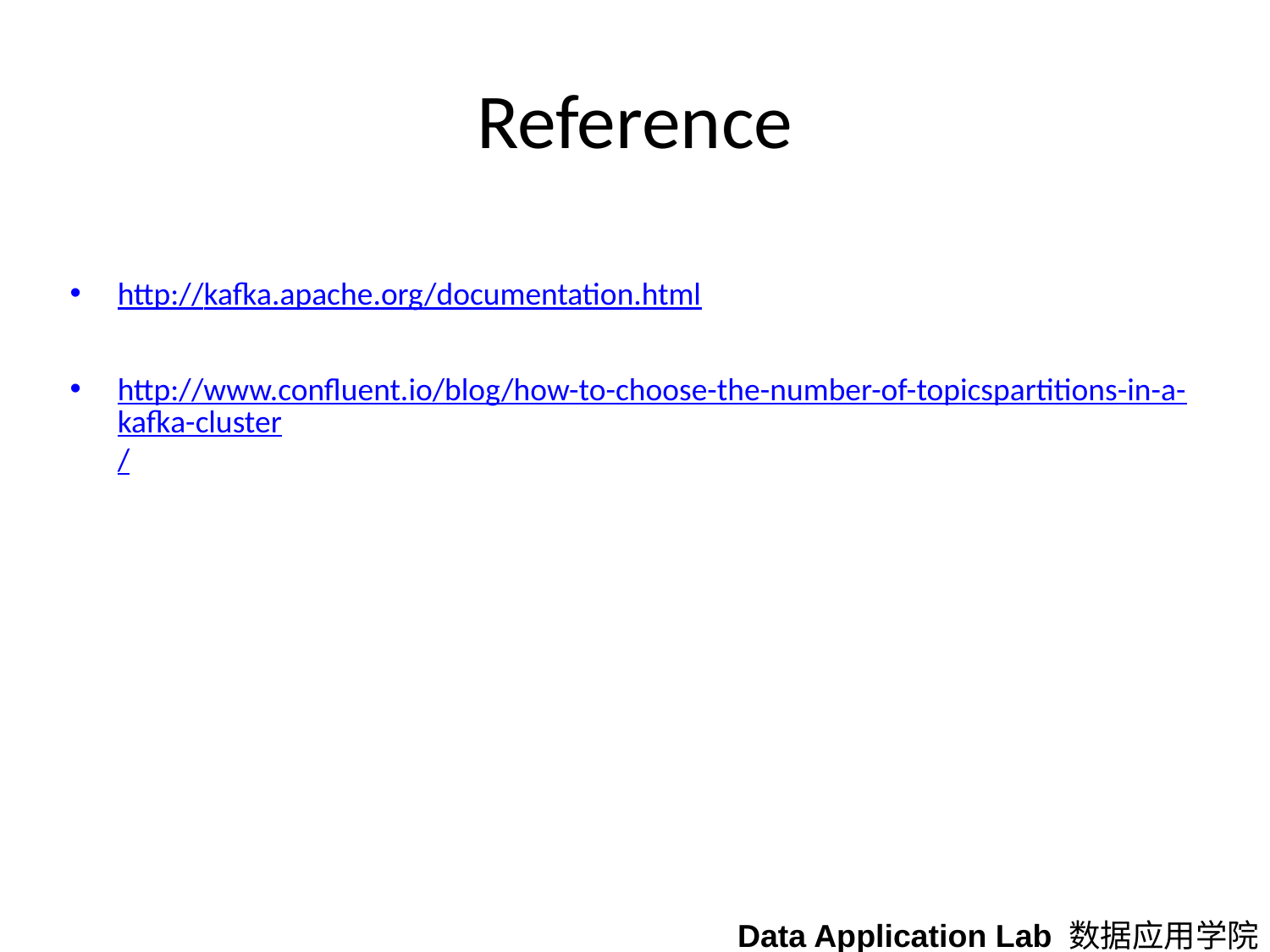

# Reference

http://kafka.apache.org/documentation.html

http://www.confluent.io/blog/how-to-choose-the-number-of-topicspartitions-in-a-kafka-cluster/
Data Application Lab 数据应用学院